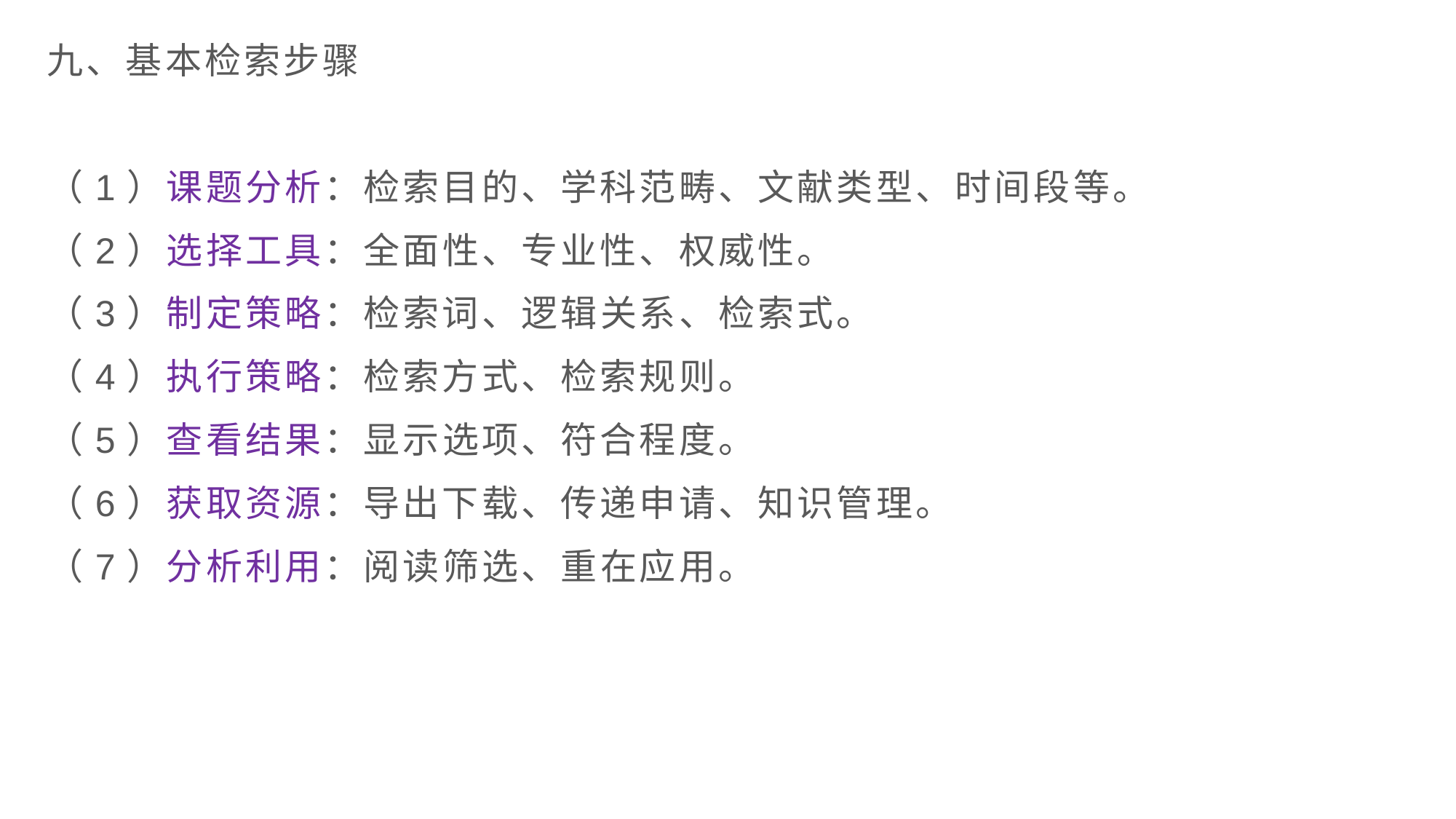

九、基本检索步骤

（1）课题分析：检索目的、学科范畴、文献类型、时间段等。
（2）选择工具：全面性、专业性、权威性。
（3）制定策略：检索词、逻辑关系、检索式。
（4）执行策略：检索方式、检索规则。
（5）查看结果：显示选项、符合程度。
（6）获取资源：导出下载、传递申请、知识管理。
（7）分析利用：阅读筛选、重在应用。